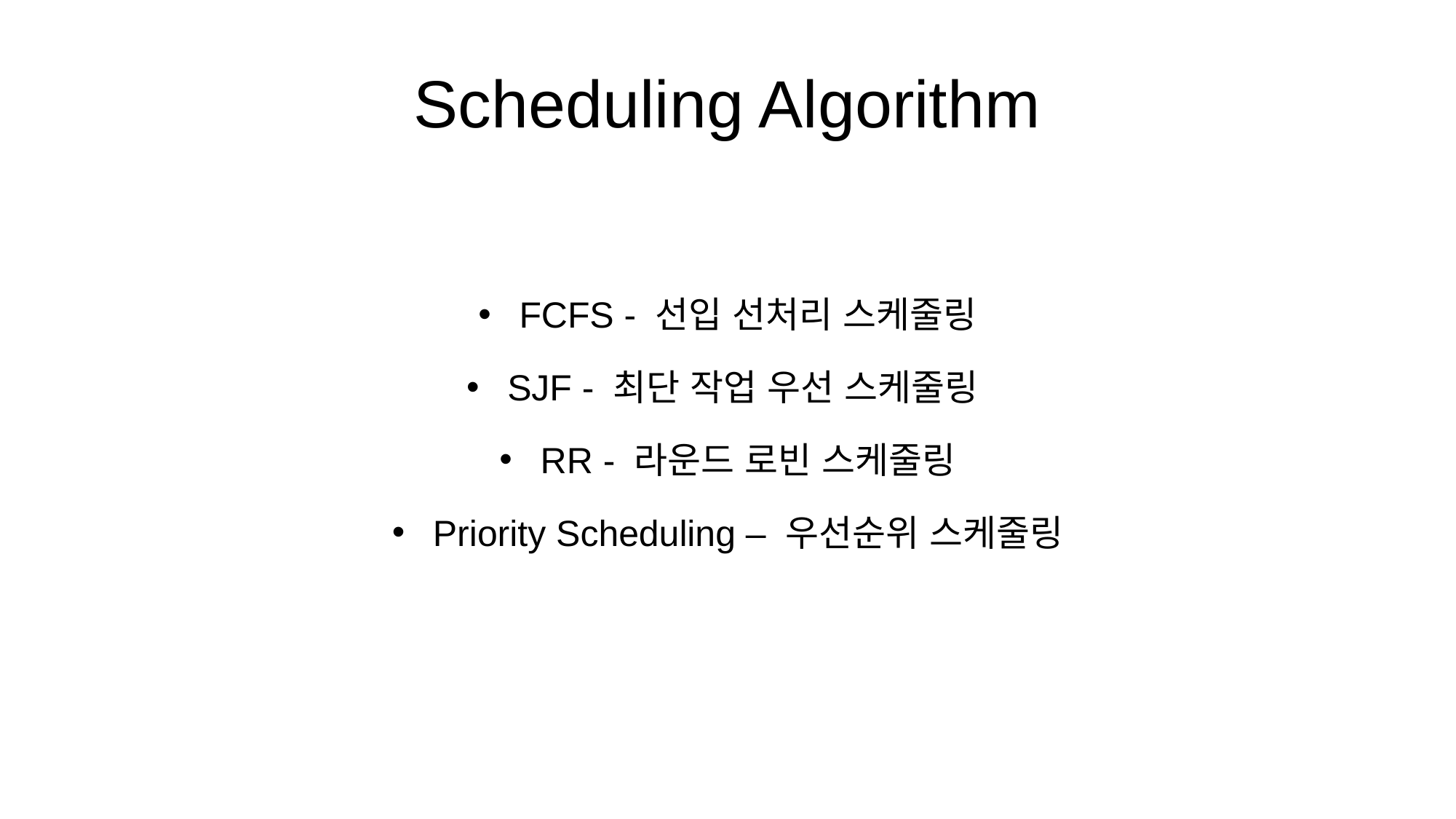

# Scheduling Algorithm
FCFS - 선입 선처리 스케줄링
SJF - 최단 작업 우선 스케줄링
RR - 라운드 로빈 스케줄링
Priority Scheduling – 우선순위 스케줄링